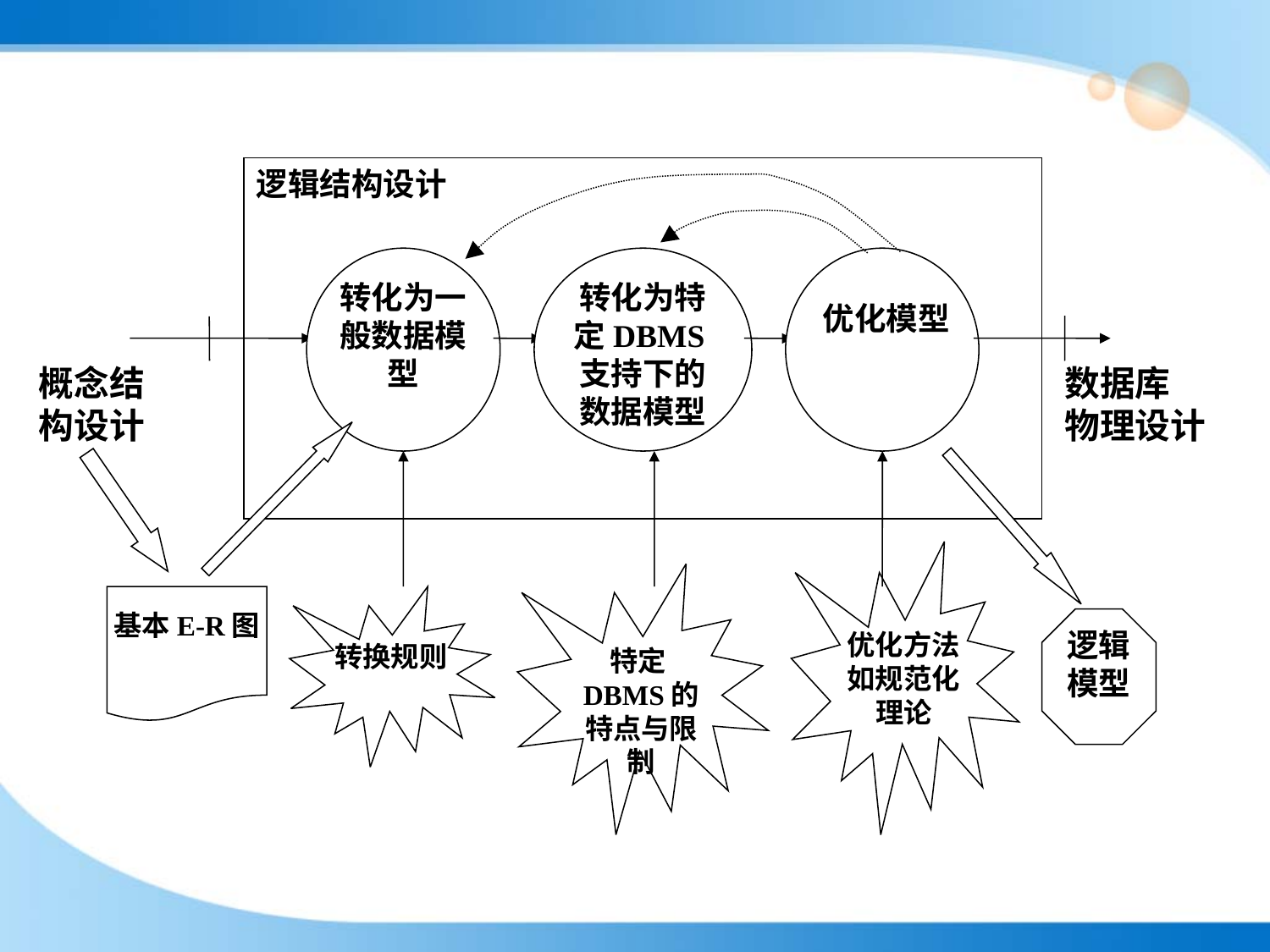

逻辑结构设计
转化为一般数据模型
转化为特定DBMS支持下的数据模型

 优化模型

概念结
构设计
数据库
物理设计

优化方法如规范化理论
特定DBMS的特点与限制

基本E-R图
转换规则
逻辑
模型